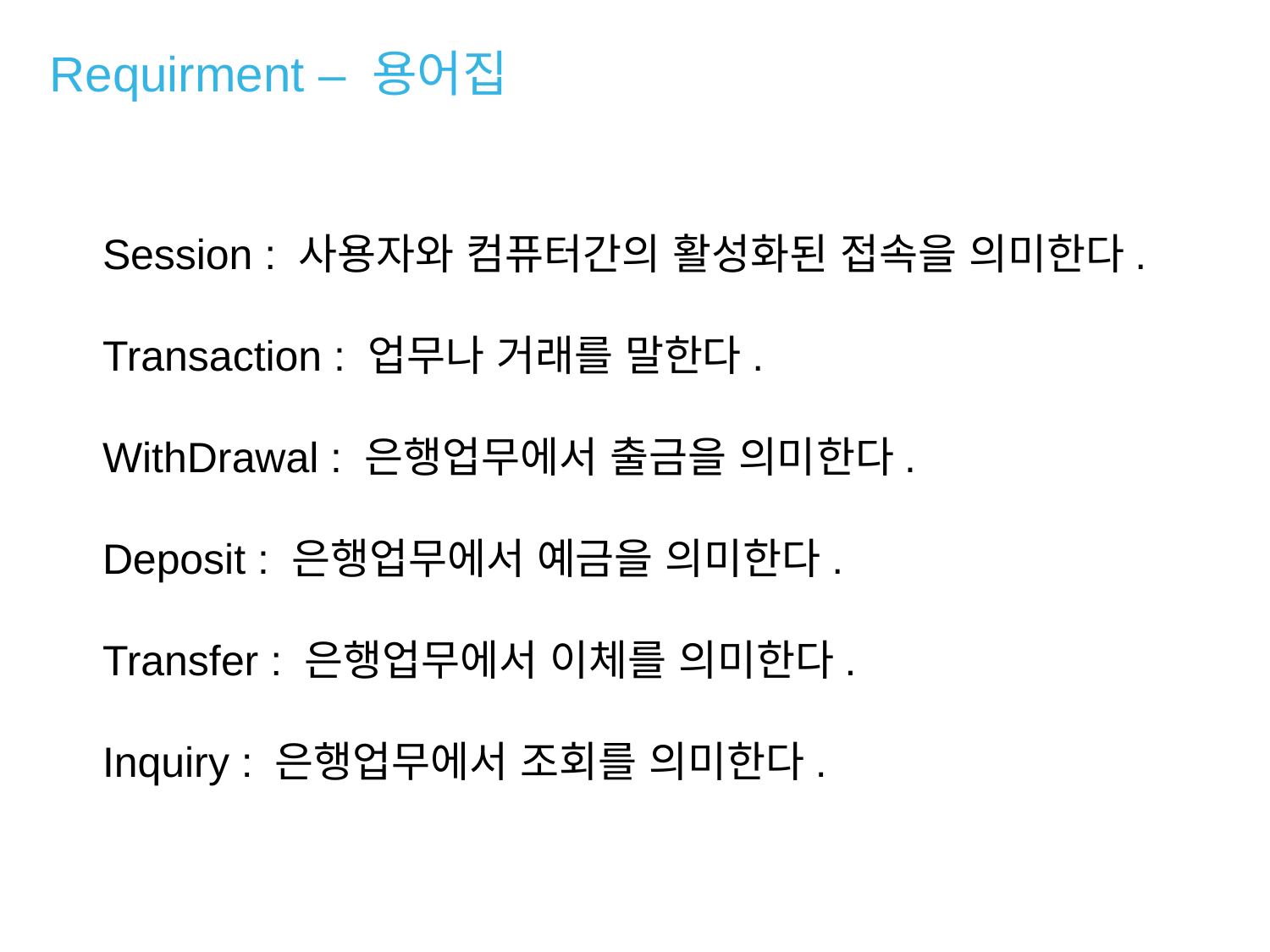

Requirment – 용어집
Session : 사용자와 컴퓨터간의 활성화된 접속을 의미한다.

Transaction : 업무나 거래를 말한다.

WithDrawal : 은행업무에서 출금을 의미한다.

Deposit : 은행업무에서 예금을 의미한다.

Transfer : 은행업무에서 이체를 의미한다.

Inquiry : 은행업무에서 조회를 의미한다.